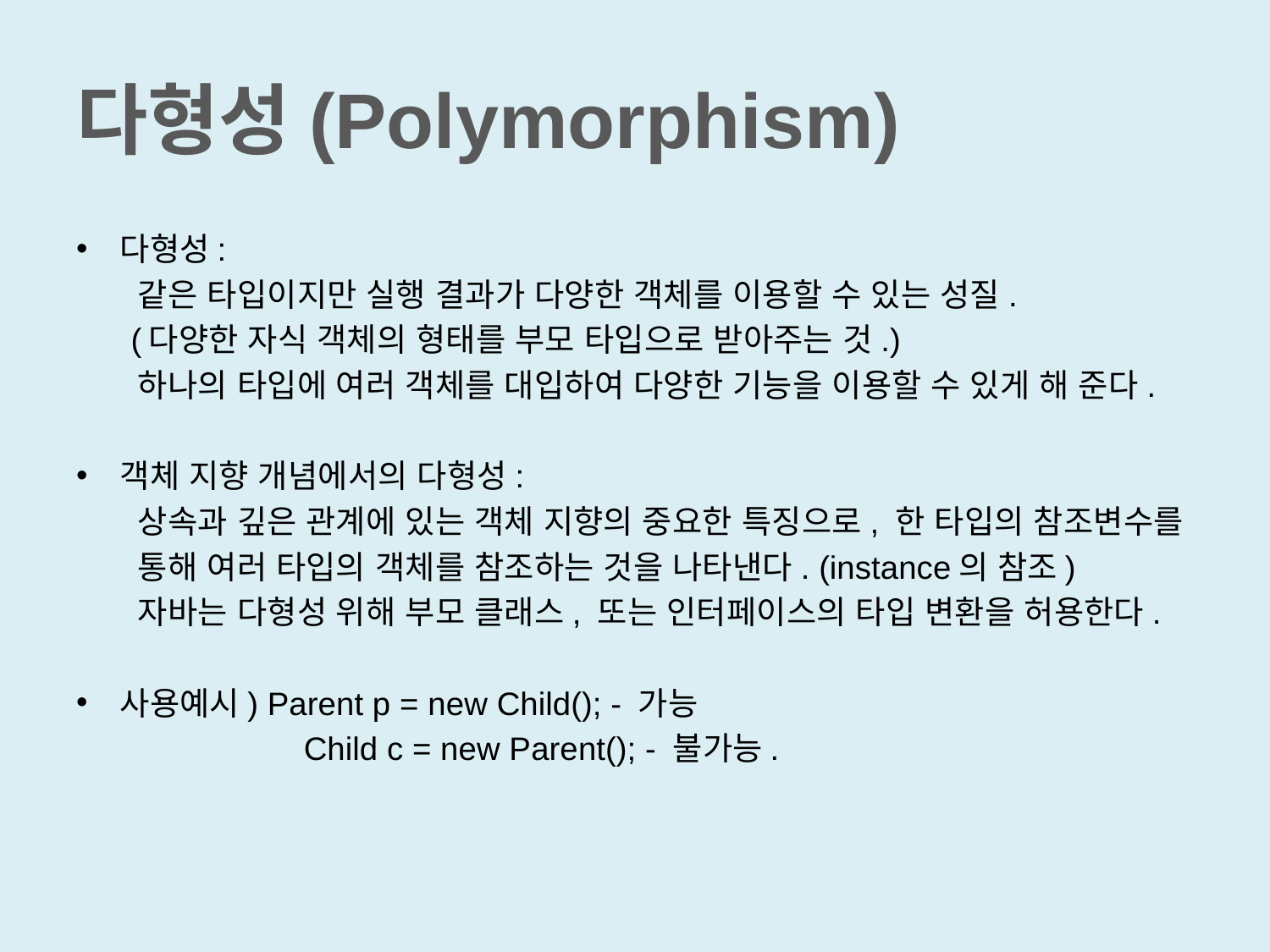

# 다형성(Polymorphism)
다형성:
      같은 타입이지만 실행 결과가 다양한 객체를 이용할 수 있는 성질.
      (다양한 자식 객체의 형태를 부모 타입으로 받아주는 것.)
      하나의 타입에 여러 객체를 대입하여 다양한 기능을 이용할 수 있게 해 준다.

객체 지향 개념에서의 다형성:
      상속과 깊은 관계에 있는 객체 지향의 중요한 특징으로, 한 타입의 참조변수를
      통해 여러 타입의 객체를 참조하는 것을 나타낸다. (instance의 참조)
      자바는 다형성 위해 부모 클래스, 또는 인터페이스의 타입 변환을 허용한다.

사용예시) Parent p = new Child(); - 가능
                         Child c = new Parent(); - 불가능.